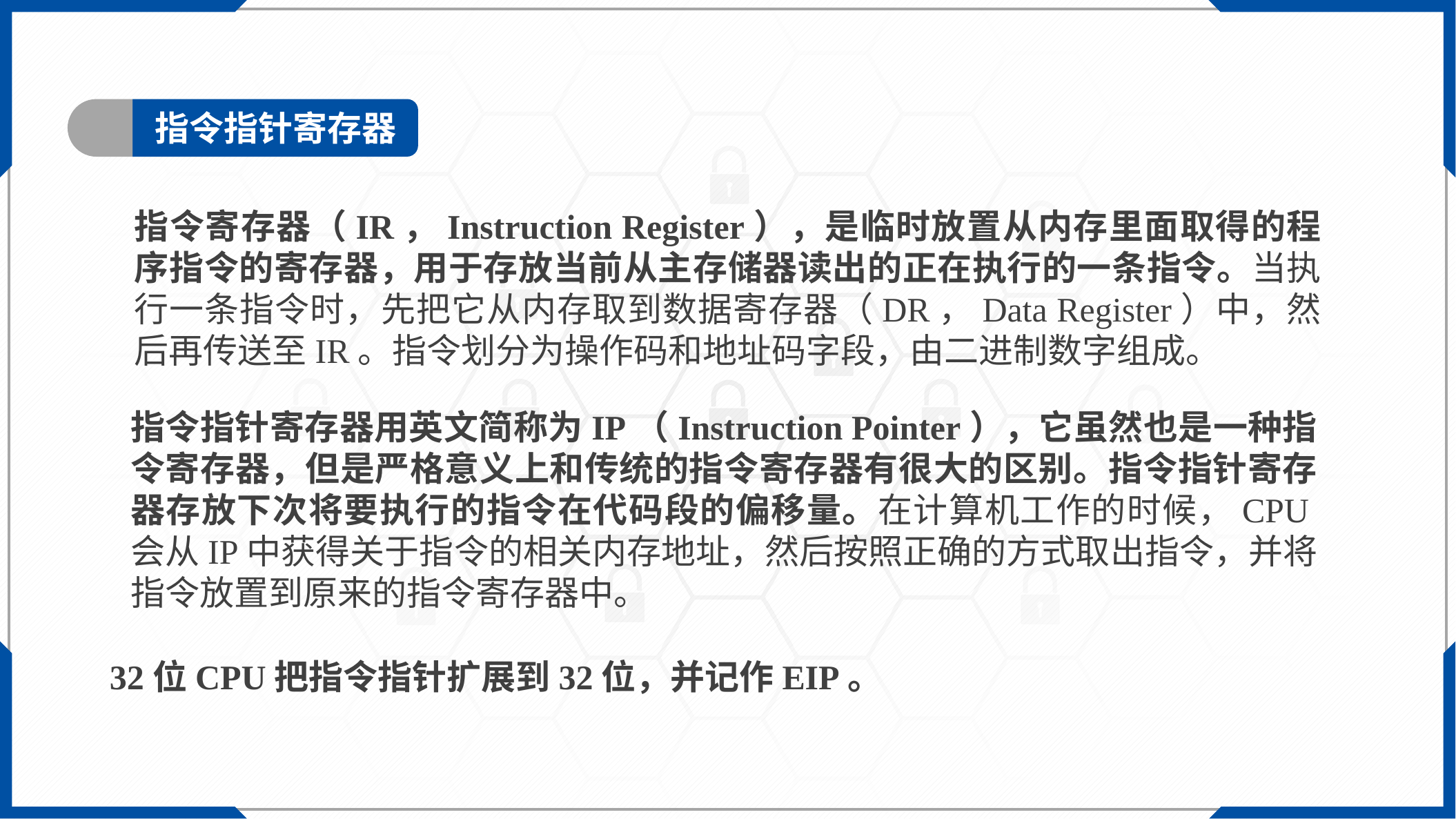

指令指针寄存器
指令寄存器（IR，Instruction Register），是临时放置从内存里面取得的程序指令的寄存器，用于存放当前从主存储器读出的正在执行的一条指令。当执行一条指令时，先把它从内存取到数据寄存器（DR，Data Register）中，然后再传送至IR。指令划分为操作码和地址码字段，由二进制数字组成。
指令指针寄存器用英文简称为IP（Instruction Pointer），它虽然也是一种指令寄存器，但是严格意义上和传统的指令寄存器有很大的区别。指令指针寄存器存放下次将要执行的指令在代码段的偏移量。在计算机工作的时候，CPU会从IP中获得关于指令的相关内存地址，然后按照正确的方式取出指令，并将指令放置到原来的指令寄存器中。
32位CPU把指令指针扩展到32位，并记作EIP。